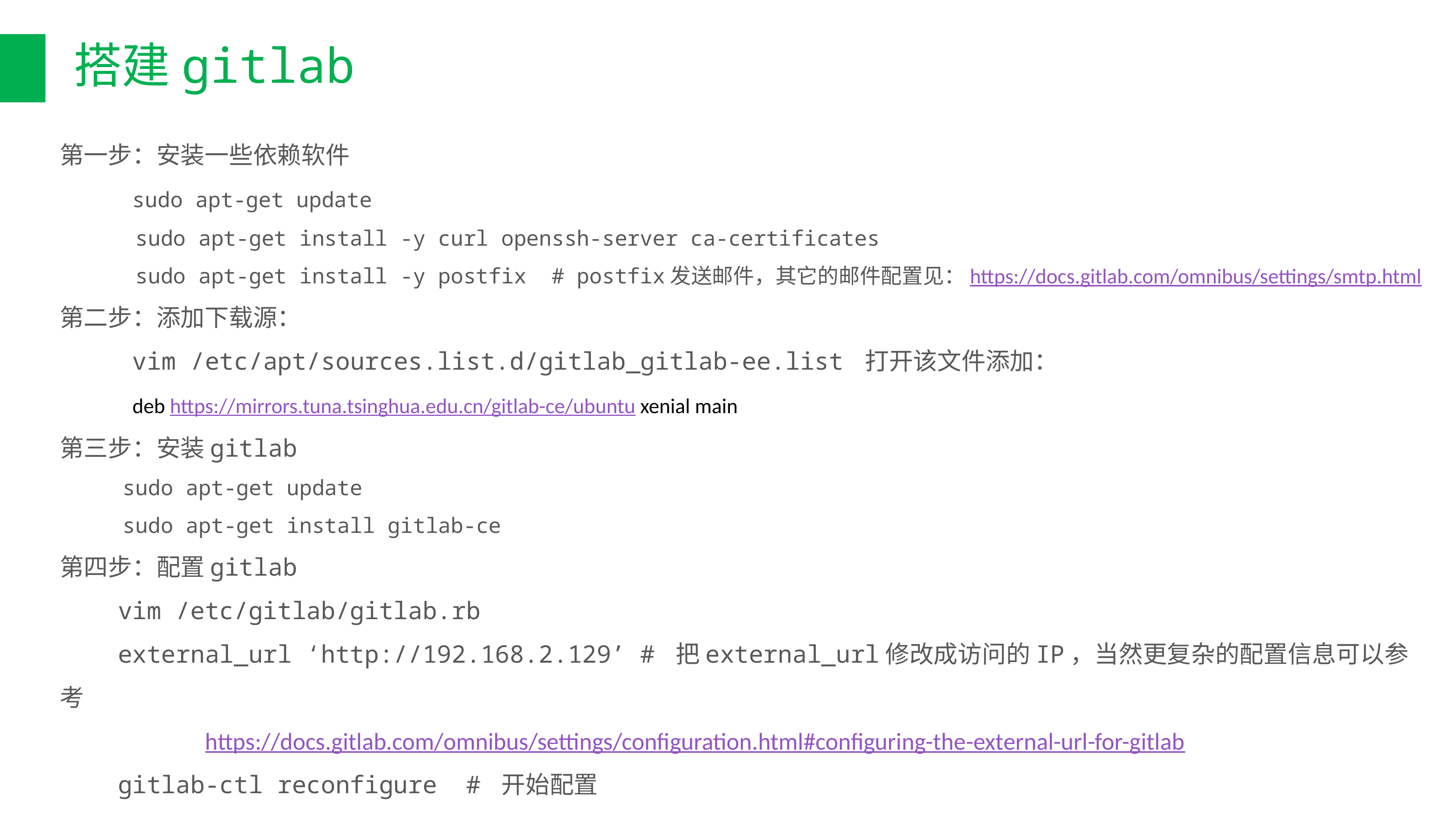

# 搭建gitlab
第一步：安装一些依赖软件
     sudo apt-get update
      sudo apt-get install -y curl openssh-server ca-certificates
      sudo apt-get install -y postfix  # postfix发送邮件，其它的邮件配置见：https://docs.gitlab.com/omnibus/settings/smtp.html
第二步：添加下载源：
     vim /etc/apt/sources.list.d/gitlab_gitlab-ee.list 打开该文件添加：
     deb https://mirrors.tuna.tsinghua.edu.cn/gitlab-ce/ubuntu xenial main
第三步：安装gitlab
     sudo apt-get update
     sudo apt-get install gitlab-ce
第四步：配置gitlab
    vim /etc/gitlab/gitlab.rb
    external_url ‘http://192.168.2.129’ # 把external_url修改成访问的IP，当然更复杂的配置信息可以参考
          https://docs.gitlab.com/omnibus/settings/configuration.html#configuring-the-external-url-for-gitlab
    gitlab-ctl reconfigure  # 开始配置